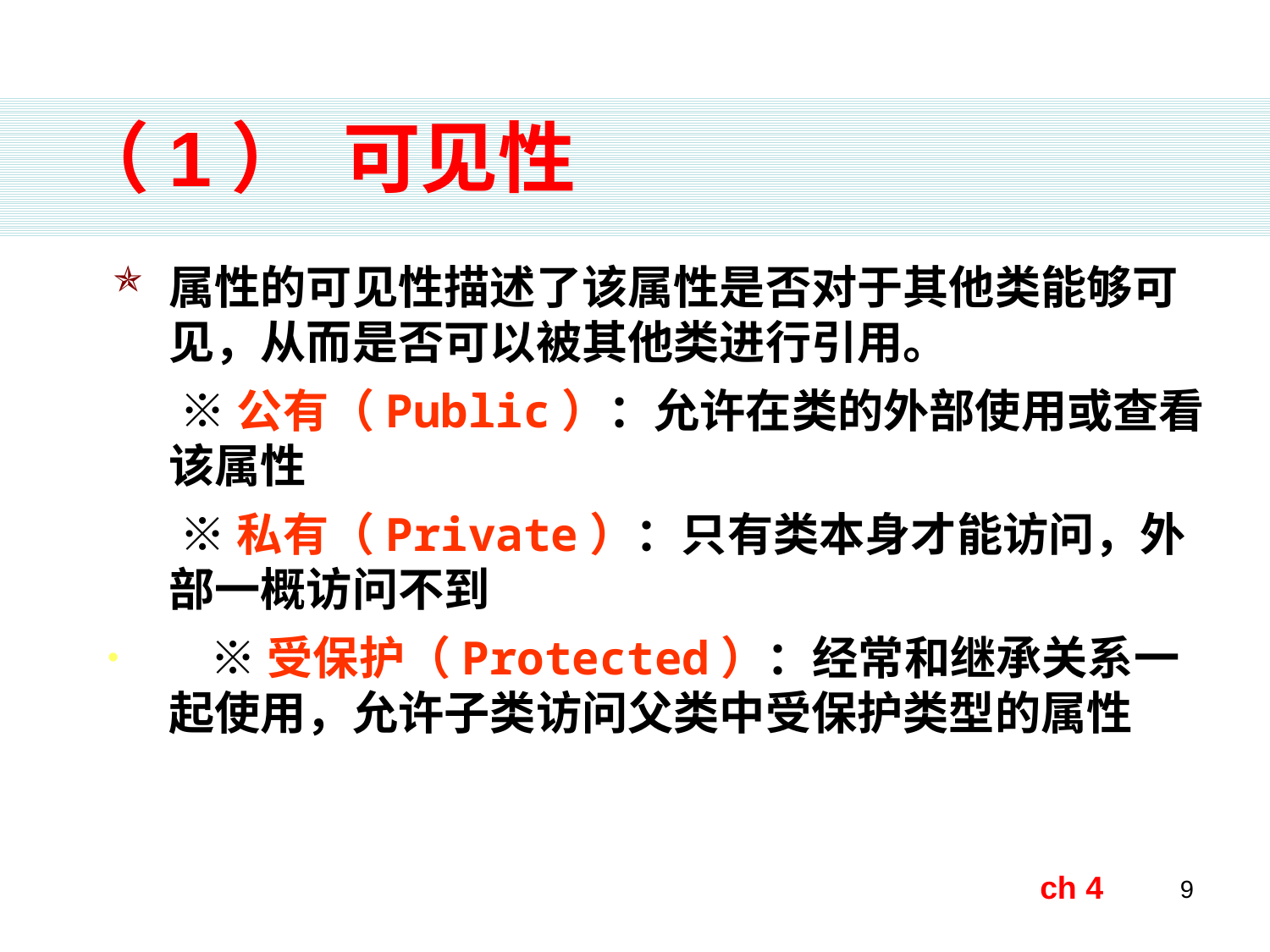

（1）  可见性
属性的可见性描述了该属性是否对于其他类能够可见，从而是否可以被其他类进行引用。
       ※公有（Public）：允许在类的外部使用或查看该属性
       ※私有（Private）：只有类本身才能访问，外部一概访问不到
    ※受保护（Protected）：经常和继承关系一起使用，允许子类访问父类中受保护类型的属性
ch 4
9